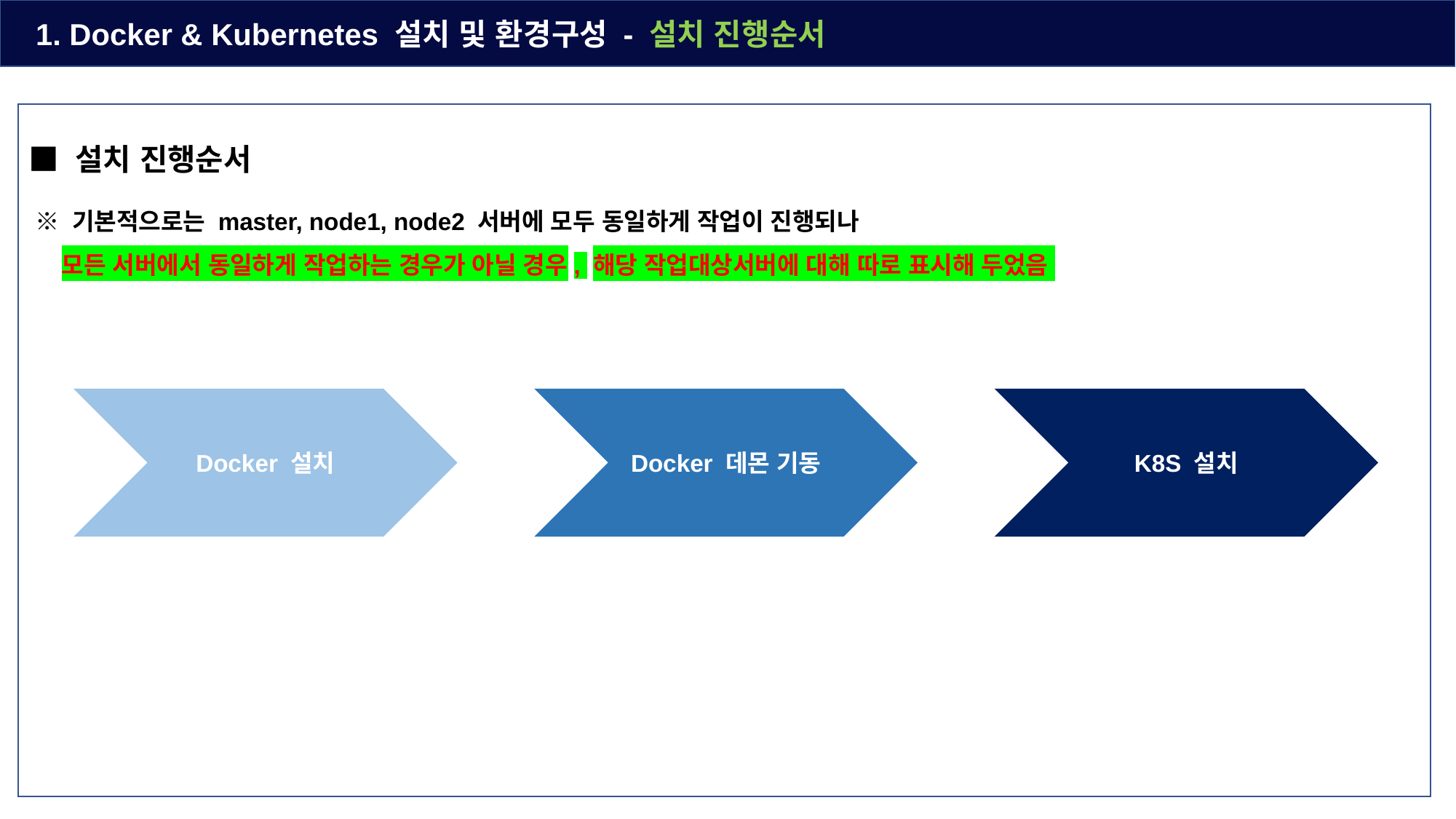

1. Docker & Kubernetes 설치 및 환경구성 - 설치 진행순서
■ 설치 진행순서
 ※ 기본적으로는 master, node1, node2 서버에 모두 동일하게 작업이 진행되나
    모든 서버에서 동일하게 작업하는 경우가 아닐 경우, 해당 작업대상서버에 대해 따로 표시해 두었음

Docker 설치
Docker 데몬 기동
K8S 설치